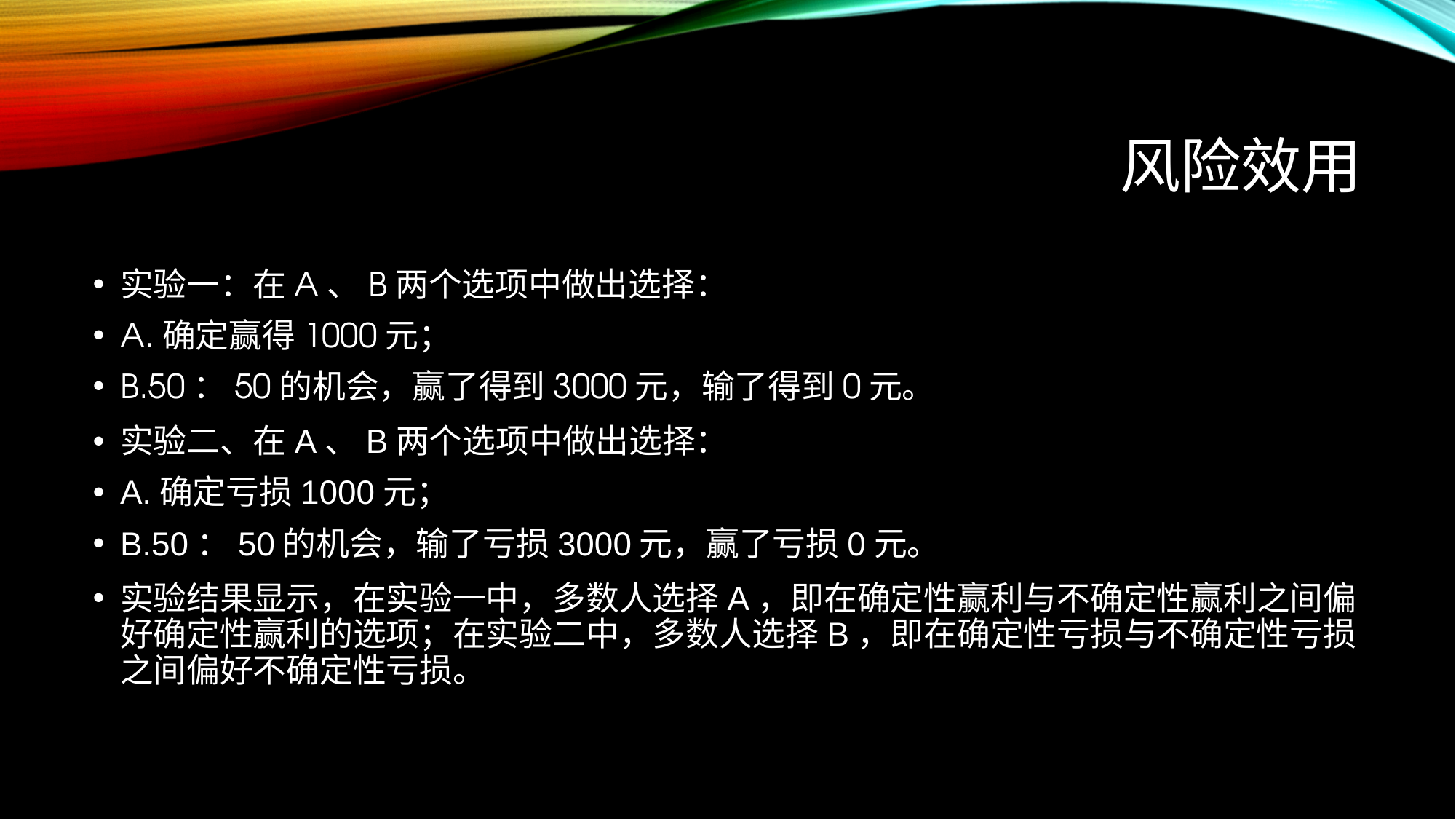

# 风险效用
实验一：在A、B两个选项中做出选择：
A.确定赢得1000元；
B.50：50的机会，赢了得到3000元，输了得到0元。

实验二、在A、B两个选项中做出选择：
A.确定亏损1000元；
B.50：50的机会，输了亏损3000元，赢了亏损0元。

实验结果显示，在实验一中，多数人选择A，即在确定性赢利与不确定性赢利之间偏好确定性赢利的选项；在实验二中，多数人选择B，即在确定性亏损与不确定性亏损之间偏好不确定性亏损。